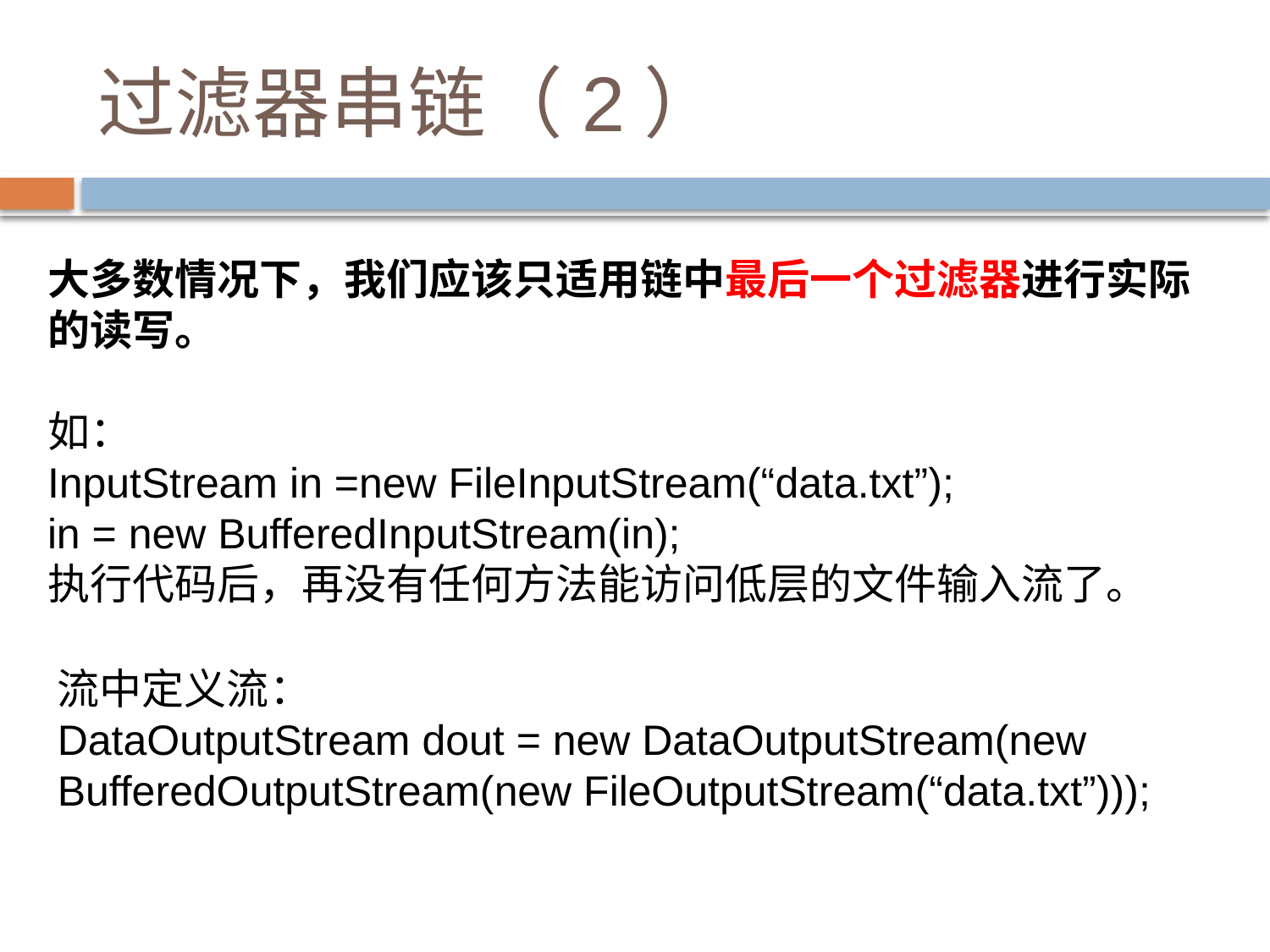

# 过滤器串链（2）
大多数情况下，我们应该只适用链中最后一个过滤器进行实际的读写。

如：
InputStream in =new FileInputStream(“data.txt”);
in = new BufferedInputStream(in);
执行代码后，再没有任何方法能访问低层的文件输入流了。

流中定义流：
DataOutputStream dout = new DataOutputStream(new BufferedOutputStream(new FileOutputStream(“data.txt”)));